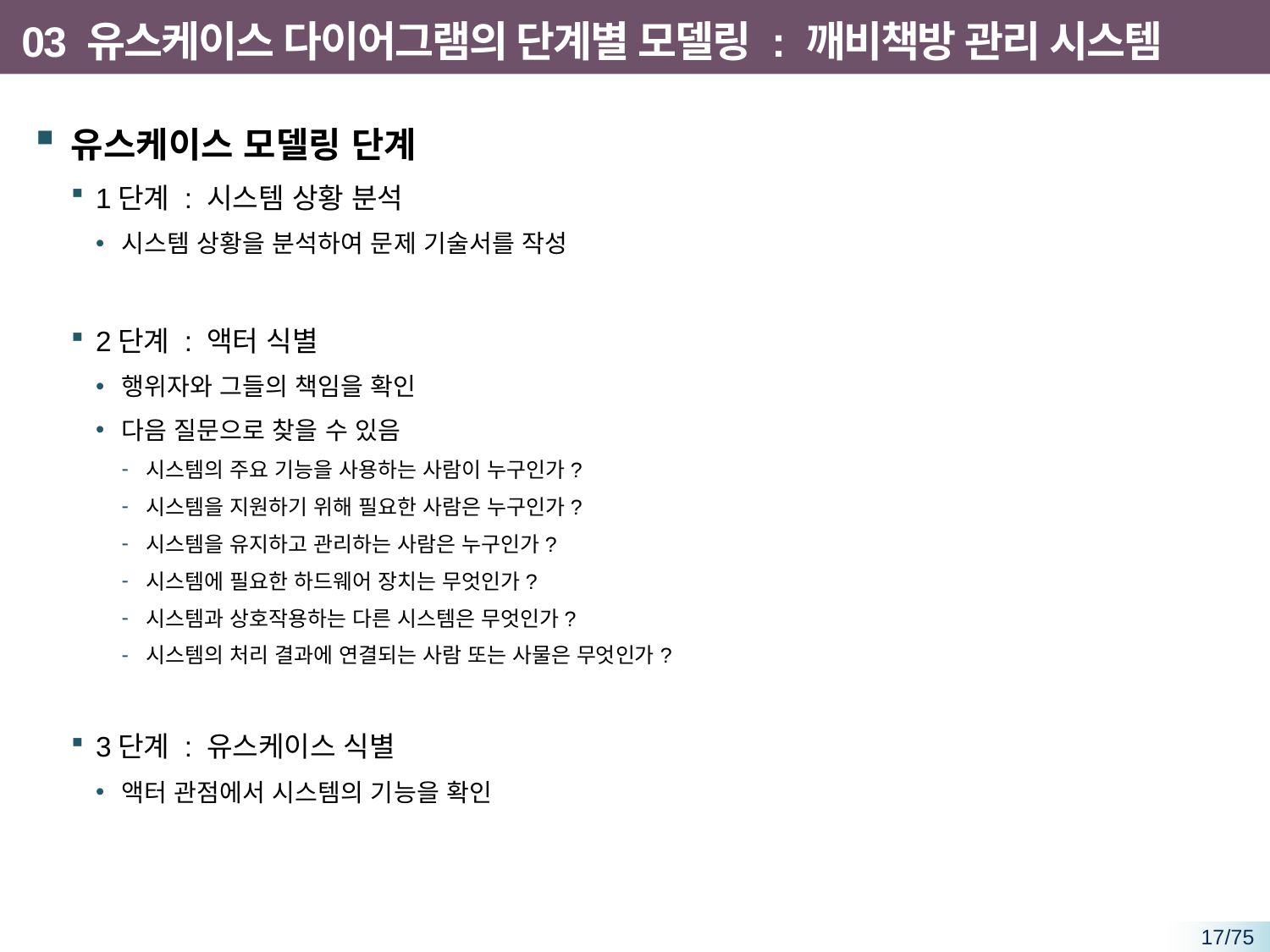

# 03 유스케이스 다이어그램의 단계별 모델링 : 깨비책방 관리 시스템
유스케이스 모델링 단계
1단계 : 시스템 상황 분석
시스템 상황을 분석하여 문제 기술서를 작성

2단계 : 액터 식별
행위자와 그들의 책임을 확인
다음 질문으로 찾을 수 있음
시스템의 주요 기능을 사용하는 사람이 누구인가?
시스템을 지원하기 위해 필요한 사람은 누구인가?
시스템을 유지하고 관리하는 사람은 누구인가?
시스템에 필요한 하드웨어 장치는 무엇인가?
시스템과 상호작용하는 다른 시스템은 무엇인가?
시스템의 처리 결과에 연결되는 사람 또는 사물은 무엇인가?

3단계 : 유스케이스 식별
액터 관점에서 시스템의 기능을 확인